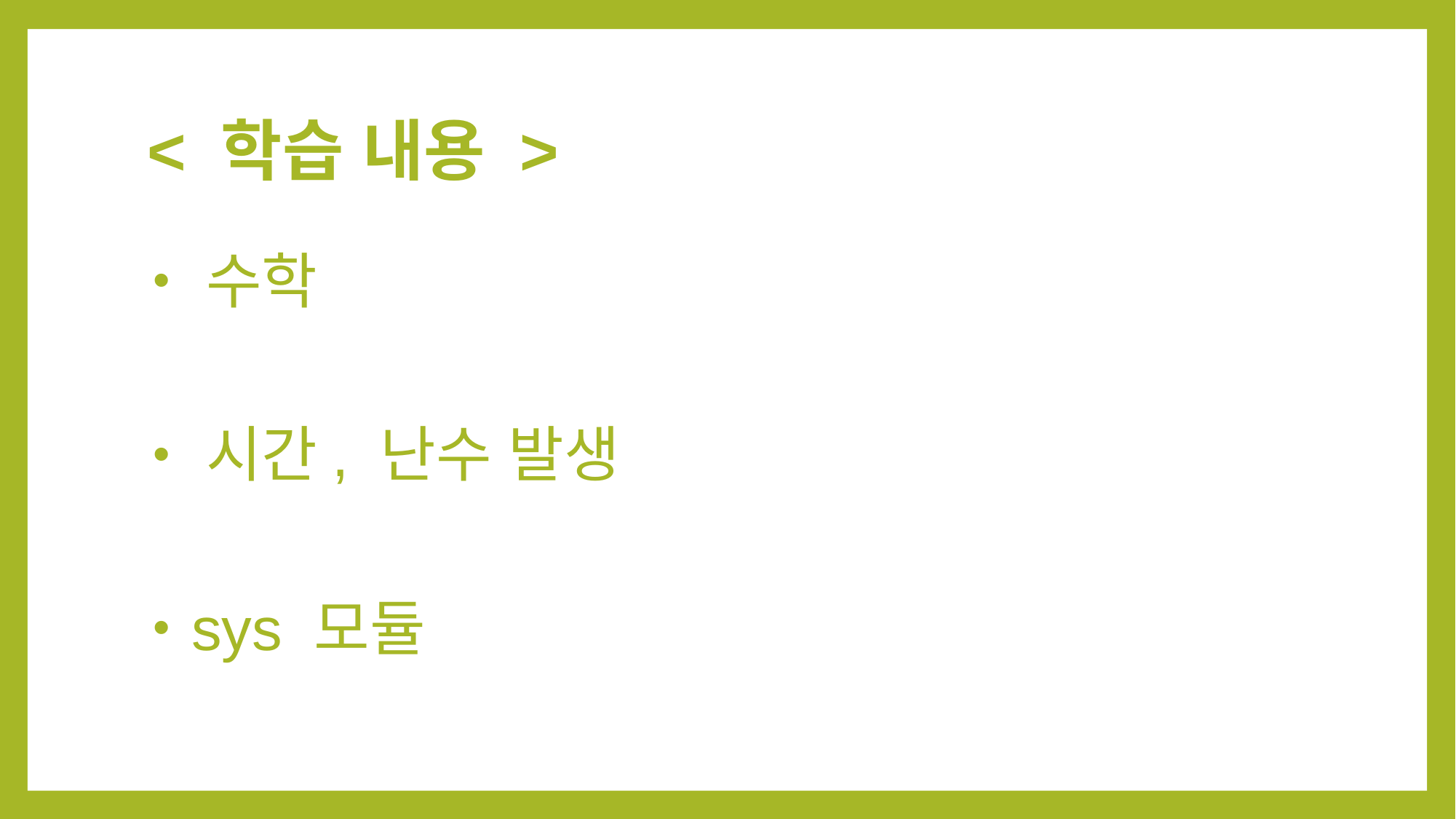

# < 학습 내용 >
 수학

 시간, 난수 발생

 sys 모듈